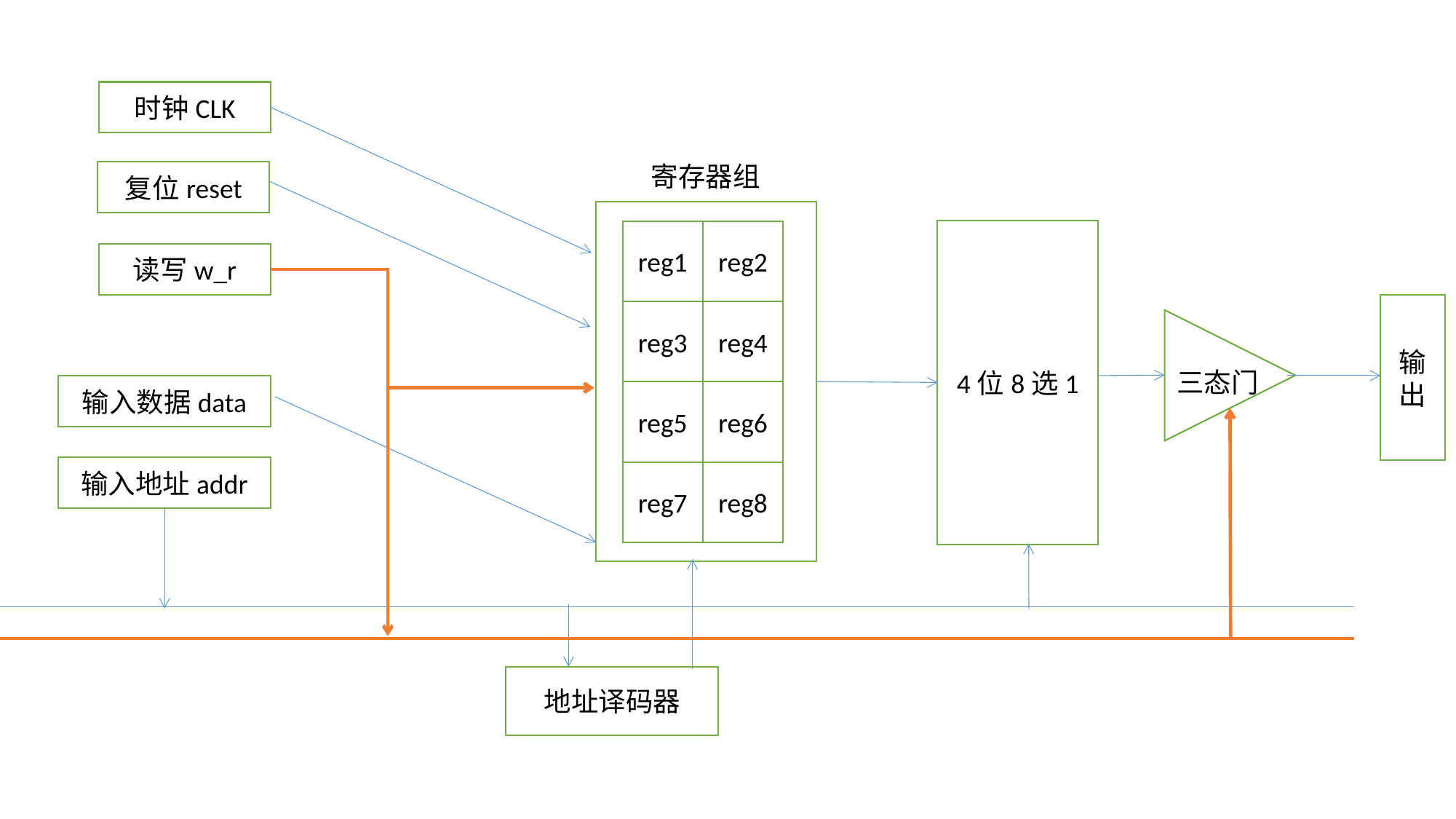

时钟CLK
寄存器组
复位reset

4位8选1
reg1
reg2
读写w_r
输出
reg3
reg4

三态门
输入数据data
reg5
reg6
输入地址addr
reg7
reg8
地址译码器